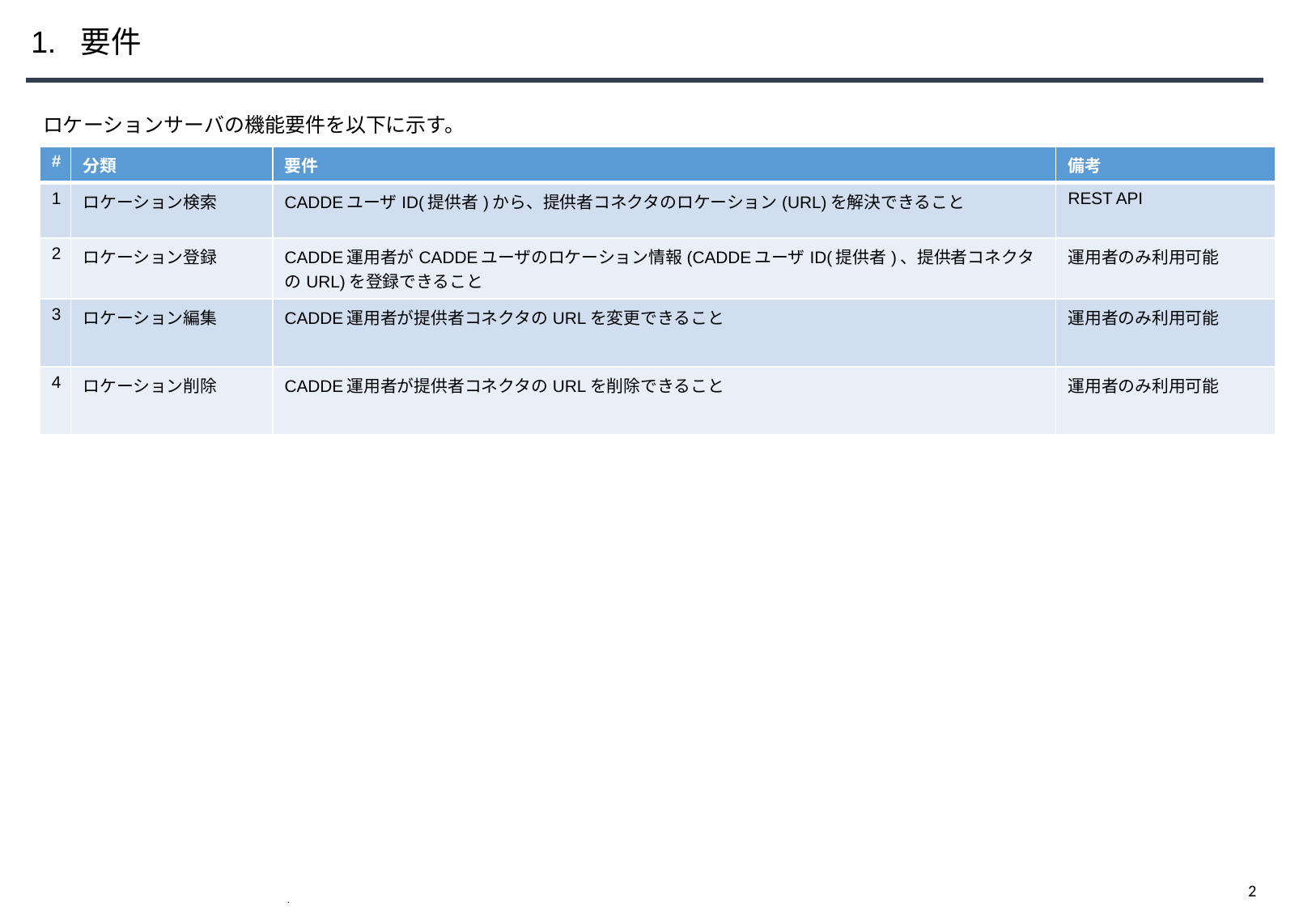

# 1.  要件
ロケーションサーバの機能要件を以下に示す。
| # | 分類 | 要件 | 備考 |
| --- | --- | --- | --- |
| 1 | ロケーション検索 | CADDEユーザID(提供者)から、提供者コネクタのロケーション(URL)を解決できること | REST API |
| 2 | ロケーション登録 | CADDE運用者がCADDEユーザのロケーション情報(CADDEユーザID(提供者)、提供者コネクタのURL)を登録できること | 運用者のみ利用可能 |
| 3 | ロケーション編集 | CADDE運用者が提供者コネクタのURLを変更できること | 運用者のみ利用可能 |
| 4 | ロケーション削除 | CADDE運用者が提供者コネクタのURLを削除できること | 運用者のみ利用可能 |